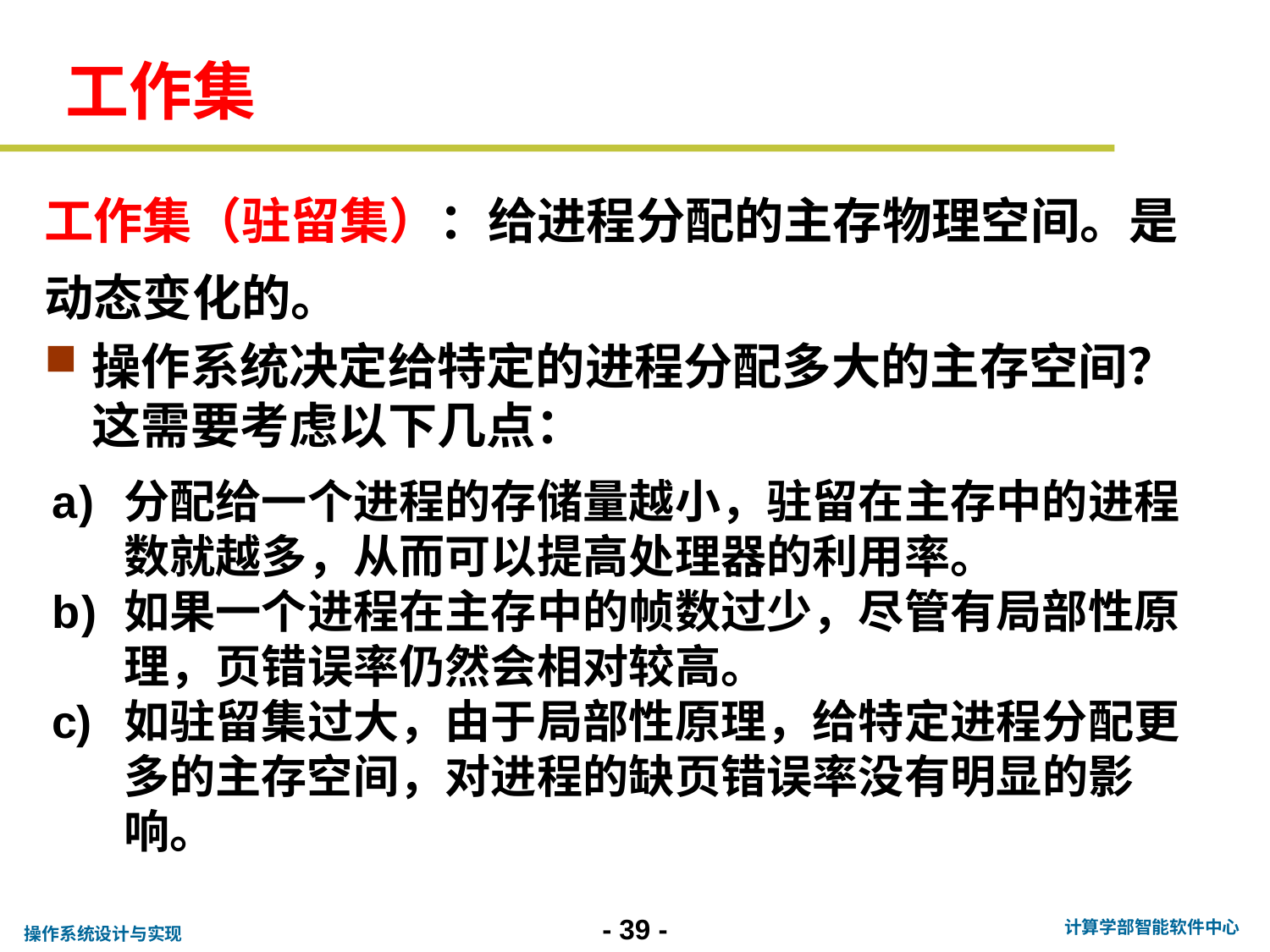

# 工作集
工作集（驻留集）：给进程分配的主存物理空间。是动态变化的。
操作系统决定给特定的进程分配多大的主存空间？这需要考虑以下几点：
分配给一个进程的存储量越小，驻留在主存中的进程数就越多，从而可以提高处理器的利用率。
如果一个进程在主存中的帧数过少，尽管有局部性原理，页错误率仍然会相对较高。
如驻留集过大，由于局部性原理，给特定进程分配更多的主存空间，对进程的缺页错误率没有明显的影响。